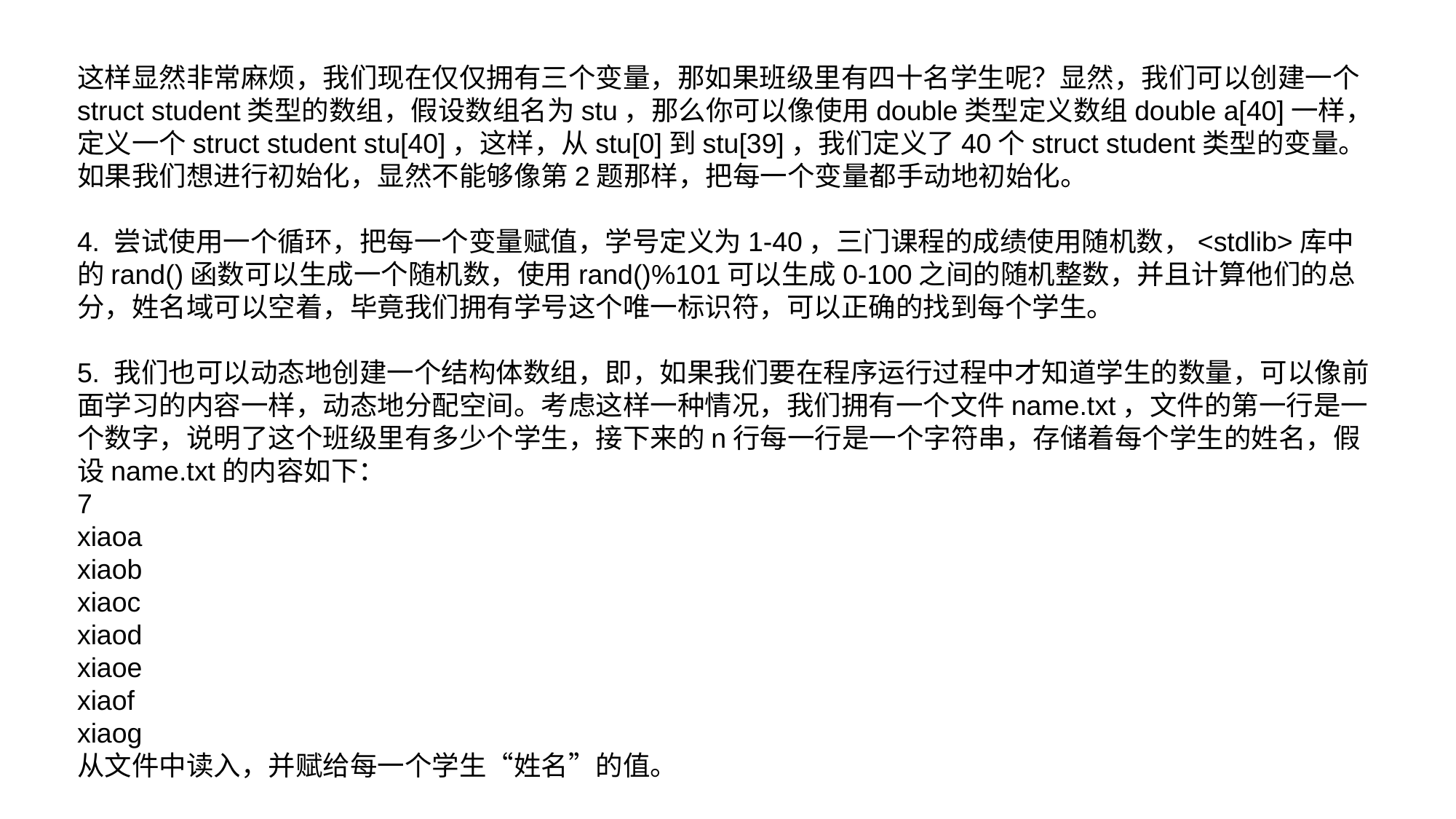

这样显然非常麻烦，我们现在仅仅拥有三个变量，那如果班级里有四十名学生呢？显然，我们可以创建一个struct student类型的数组，假设数组名为stu，那么你可以像使用double类型定义数组double a[40]一样，定义一个struct student stu[40]，这样，从stu[0]到stu[39]，我们定义了40个struct student类型的变量。如果我们想进行初始化，显然不能够像第2题那样，把每一个变量都手动地初始化。

4. 尝试使用一个循环，把每一个变量赋值，学号定义为1-40，三门课程的成绩使用随机数，<stdlib>库中的rand()函数可以生成一个随机数，使用rand()%101可以生成0-100之间的随机整数，并且计算他们的总分，姓名域可以空着，毕竟我们拥有学号这个唯一标识符，可以正确的找到每个学生。

5. 我们也可以动态地创建一个结构体数组，即，如果我们要在程序运行过程中才知道学生的数量，可以像前面学习的内容一样，动态地分配空间。考虑这样一种情况，我们拥有一个文件name.txt，文件的第一行是一个数字，说明了这个班级里有多少个学生，接下来的n行每一行是一个字符串，存储着每个学生的姓名，假设name.txt的内容如下：
7
xiaoa
xiaob
xiaoc
xiaod
xiaoe
xiaof
xiaog
从文件中读入，并赋给每一个学生“姓名”的值。